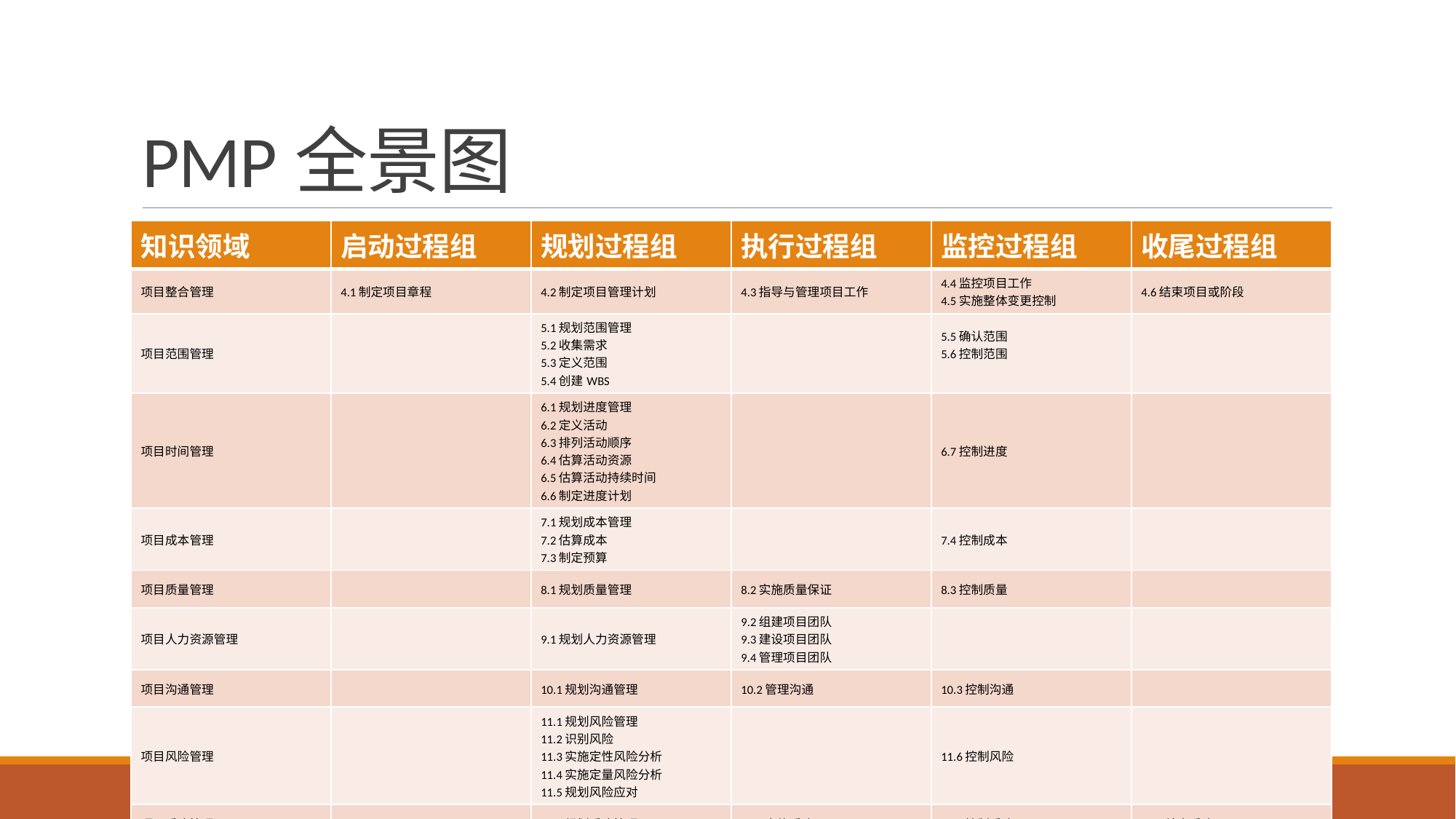

# PMP全景图
| 知识领域 | 启动过程组 | 规划过程组 | 执行过程组 | 监控过程组 | 收尾过程组 |
| --- | --- | --- | --- | --- | --- |
| 项目整合管理 | 4.1制定项目章程 | 4.2制定项目管理计划 | 4.3指导与管理项目工作 | 4.4监控项目工作 4.5实施整体变更控制 | 4.6结束项目或阶段 |
| 项目范围管理 |  | 5.1规划范围管理 5.2收集需求 5.3定义范围 5.4创建WBS |  | 5.5确认范围 5.6控制范围 |  |
| 项目时间管理 |  | 6.1规划进度管理 6.2定义活动 6.3排列活动顺序 6.4估算活动资源 6.5估算活动持续时间 6.6制定进度计划 |  | 6.7控制进度 |  |
| 项目成本管理 |  | 7.1规划成本管理 7.2估算成本 7.3制定预算 |  | 7.4控制成本 |  |
| 项目质量管理 |  | 8.1规划质量管理 | 8.2实施质量保证 | 8.3控制质量 |  |
| 项目人力资源管理 |  | 9.1规划人力资源管理 | 9.2组建项目团队 9.3建设项目团队 9.4管理项目团队 |  |  |
| 项目沟通管理 |  | 10.1规划沟通管理 | 10.2管理沟通 | 10.3控制沟通 |  |
| 项目风险管理 |  | 11.1规划风险管理 11.2识别风险 11.3实施定性风险分析 11.4实施定量风险分析 11.5规划风险应对 |  | 11.6控制风险 |  |
| 项目采购管理 |  | 12.1规划采购管理 | 12.2实施采购 | 12.3控制采购 | 12.4结束采购 |
| 项目干系人管理 | 13.1识别干系人 | 13.2规划干系人管理 | 13.3管理干系人参与 | 13.4控制关系人参与 |  |